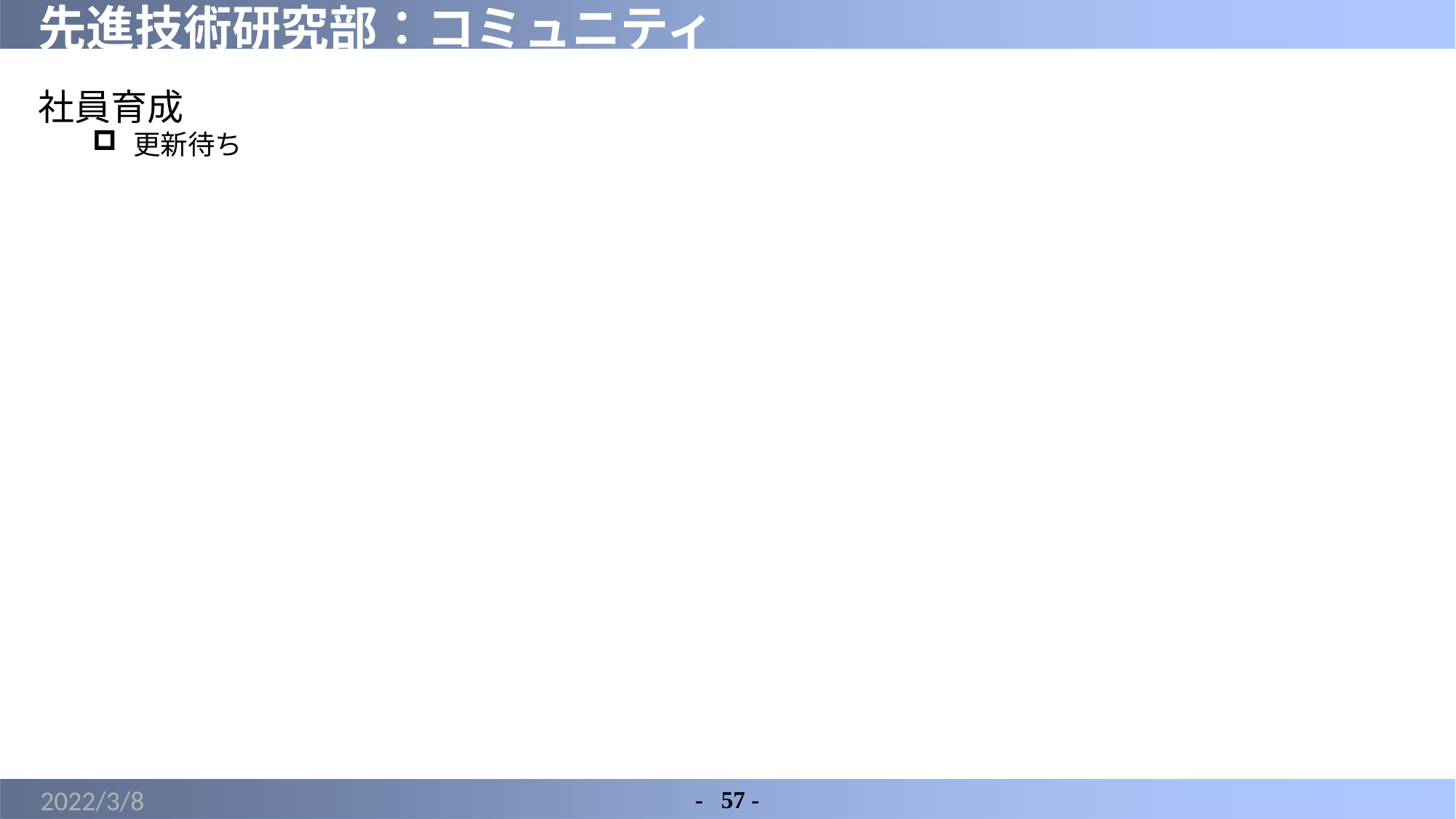

# 先進技術研究部：コミュニティ
社員育成
更新待ち
2022/3/8
-	57 -